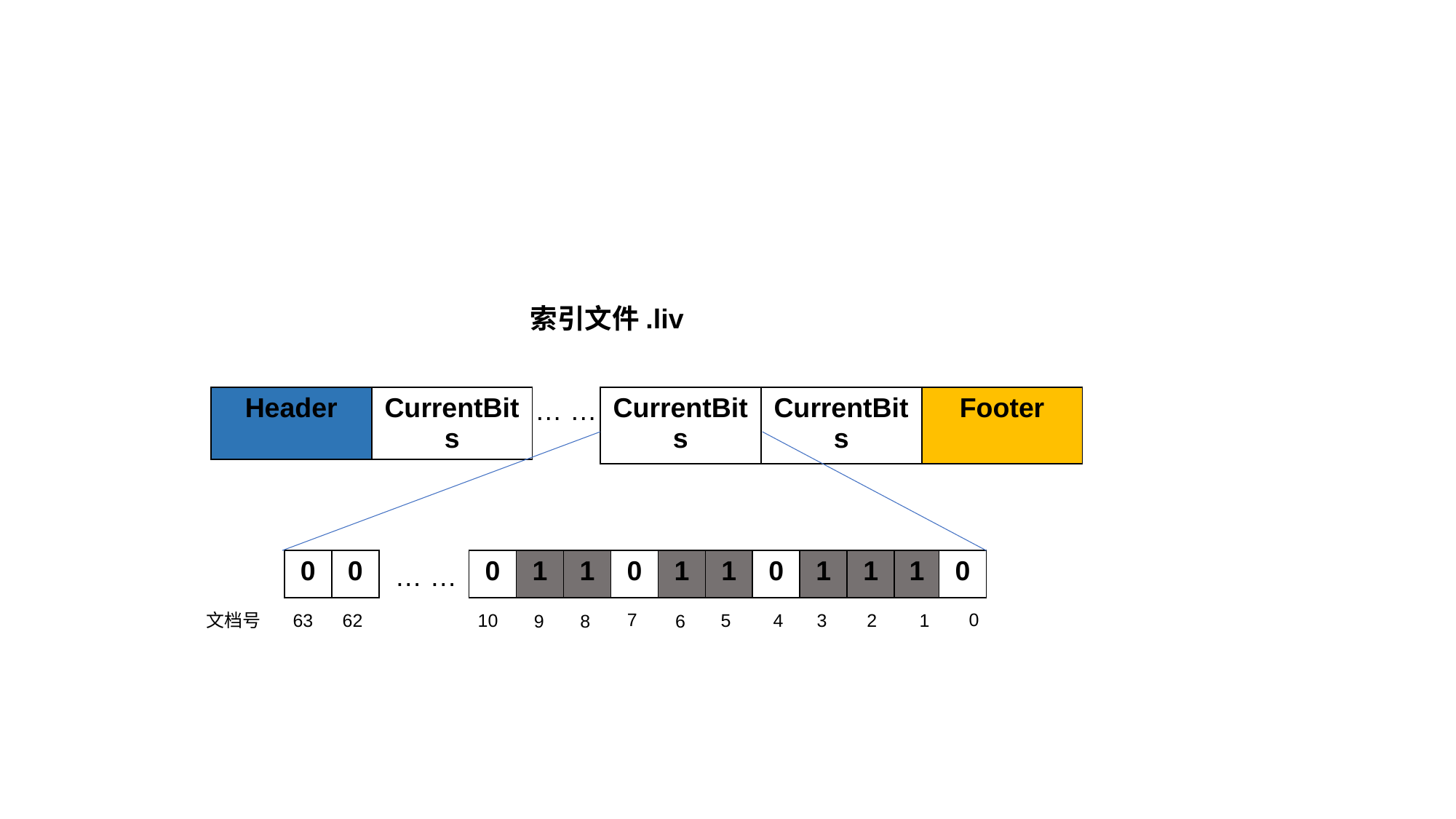

索引文件.liv
| Header | CurrentBits |
| --- | --- |
| CurrentBits | CurrentBits | Footer |
| --- | --- | --- |
… …
| 0 | 0 |
| --- | --- |
| 0 | 1 | 1 | 0 | 1 | 1 | 0 | 1 | 1 | 1 | 0 |
| --- | --- | --- | --- | --- | --- | --- | --- | --- | --- | --- |
… …
0
7
文档号
63
62
10
5
4
3
2
1
9
8
6